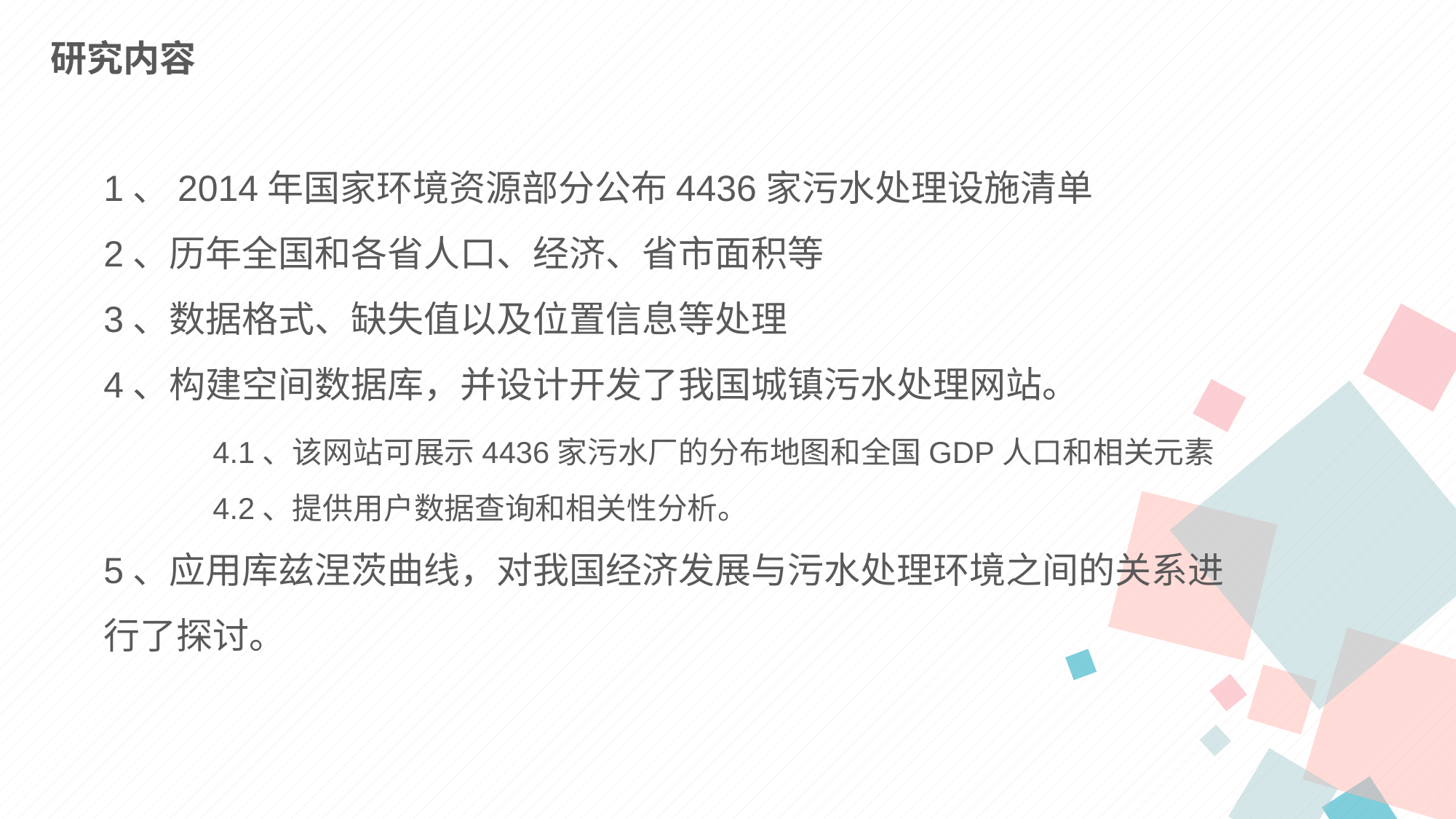

研究内容
1、2014年国家环境资源部分公布4436家污水处理设施清单
2、历年全国和各省人口、经济、省市面积等
3、数据格式、缺失值以及位置信息等处理
4、构建空间数据库，并设计开发了我国城镇污水处理网站。
	4.1、该网站可展示4436家污水厂的分布地图和全国GDP人口和相关元素
	4.2、提供用户数据查询和相关性分析。
5、应用库兹涅茨曲线，对我国经济发展与污水处理环境之间的关系进行了探讨。